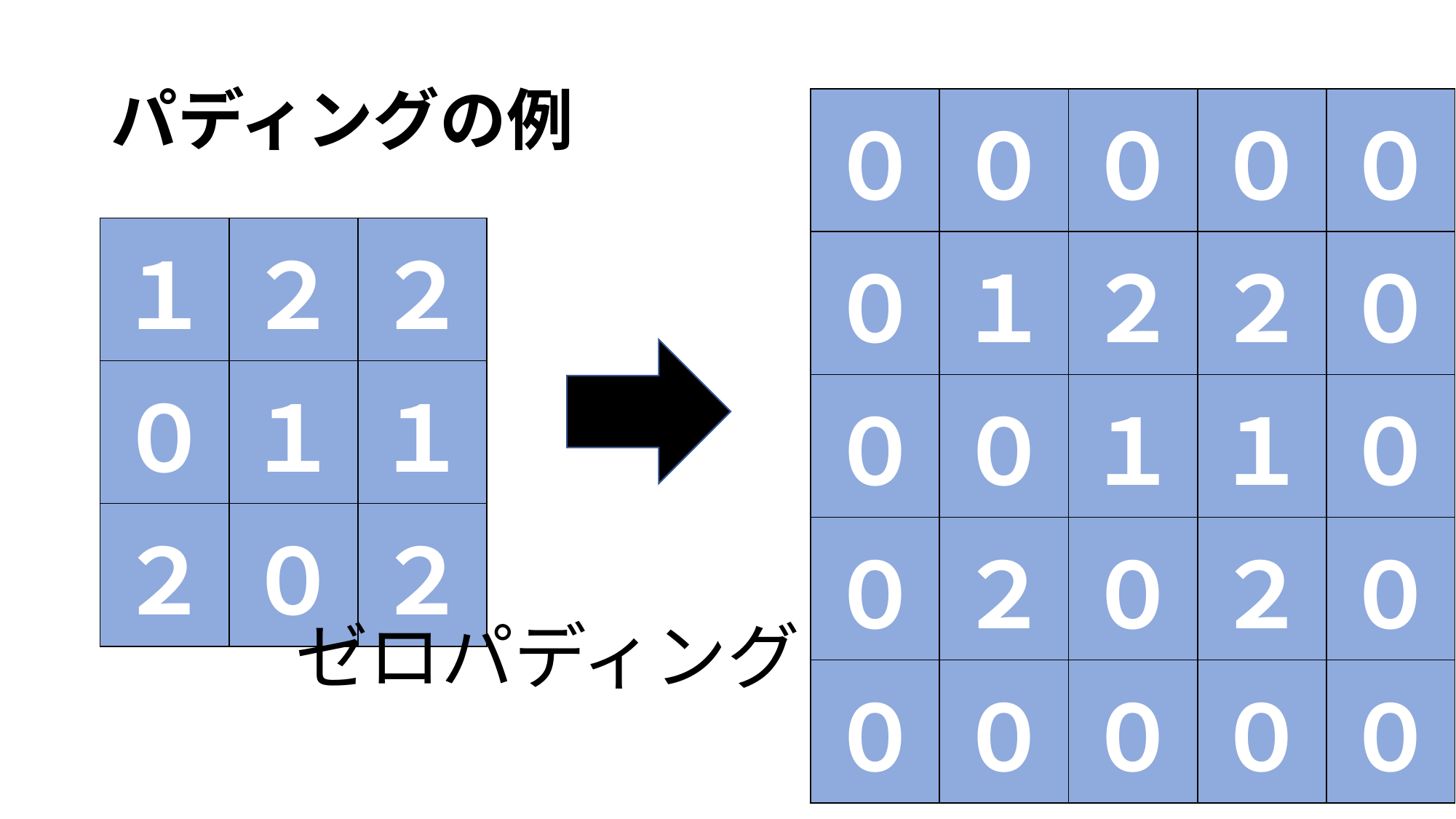

# パディングの例
| ０ | ０ | ０ | ０ | ０ |
| --- | --- | --- | --- | --- |
| ０ | １ | ２ | ２ | ０ |
| ０ | ０ | １ | １ | ０ |
| ０ | ２ | ０ | ２ | ０ |
| ０ | ０ | ０ | ０ | ０ |
| １ | ２ | ２ |
| --- | --- | --- |
| ０ | １ | １ |
| ２ | ０ | ２ |

ゼロパディング